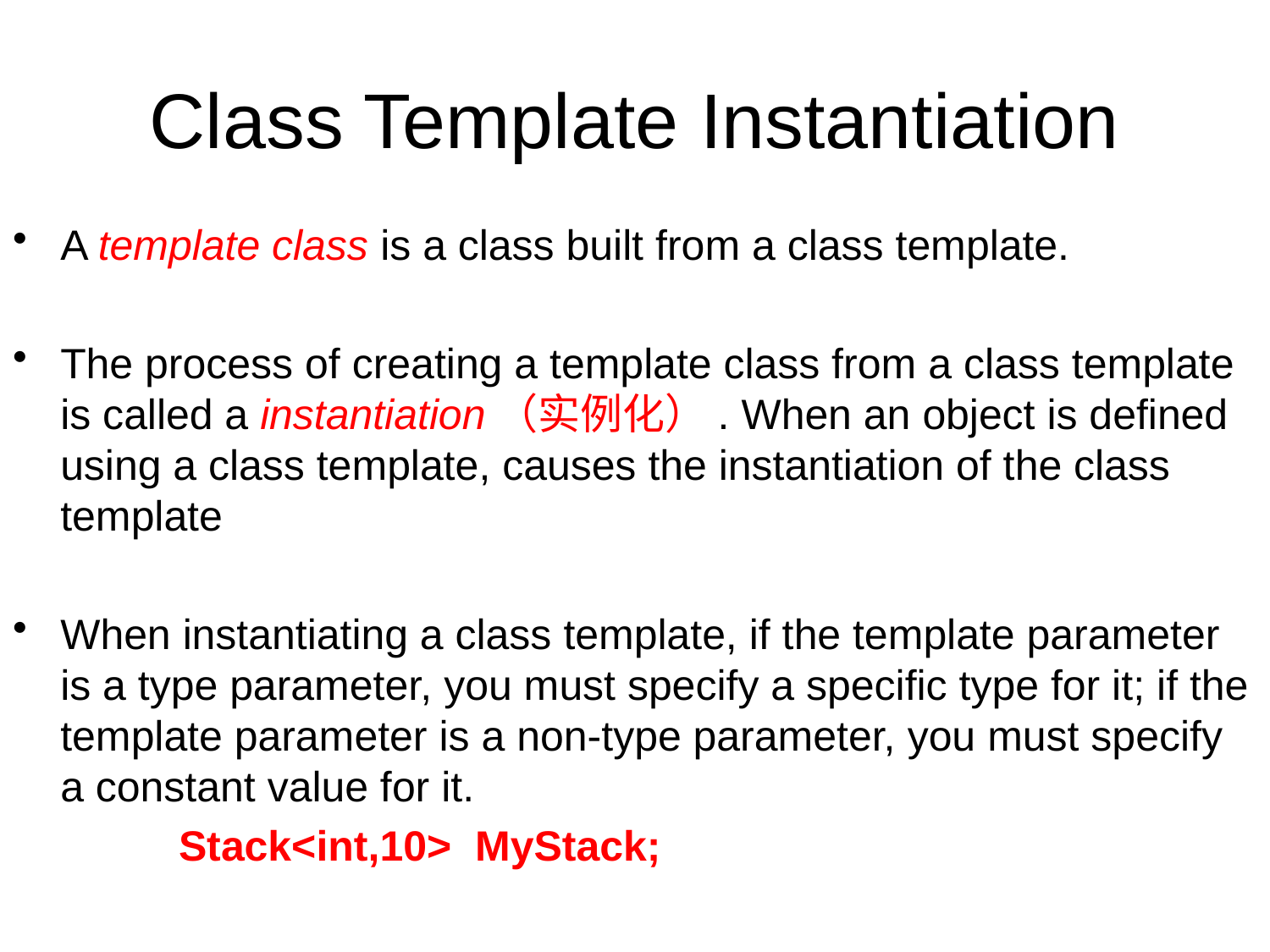

# Class Template Instantiation
A template class is a class built from a class template.

The process of creating a template class from a class template is called a instantiation（实例化）. When an object is defined using a class template, causes the instantiation of the class template

When instantiating a class template, if the template parameter is a type parameter, you must specify a specific type for it; if the template parameter is a non-type parameter, you must specify a constant value for it.
              Stack<int,10>  MyStack;